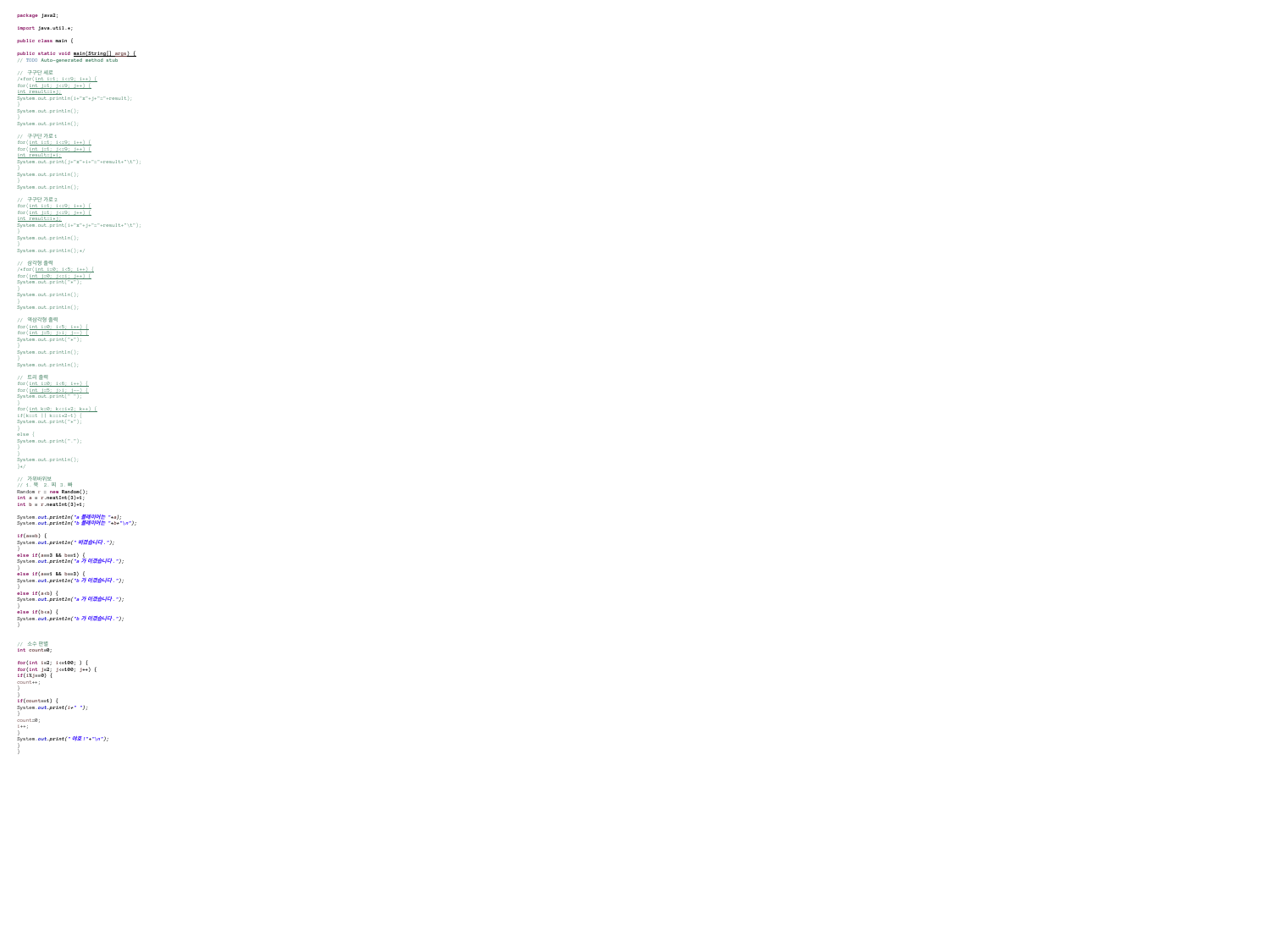

package java2;

import java.util.*;

public class main {

public static void main(String[] args) {
// TODO Auto-generated method stub

// 구구단 세로
/*for(int i=1; i<=9; i++) {
for(int j=1; j<=9; j++) {
int result=i*j;
System.out.println(i+"x"+j+"="+result);
}
System.out.println();
}
System.out.println();

// 구구단 가로1
for(int i=1; i<=9; i++) {
for(int j=1; j<=9; j++) {
int result=j*i;
System.out.print(j+"x"+i+"="+result+"\t");
}
System.out.println();
}
System.out.println();

// 구구단 가로2
for(int i=1; i<=9; i++) {
for(int j=1; j<=9; j++) {
int result=i*j;
System.out.print(i+"x"+j+"="+result+"\t");
}
System.out.println();
}
System.out.println();*/

// 삼각형 출력
/*for(int i=0; i<5; i++) {
for(int j=0; j<=i; j++) {
System.out.print("*");
}
System.out.println();
}
System.out.println();

// 역삼각형 출력
for(int i=0; i<5; i++) {
for(int j=5; j>i; j--) {
System.out.print("*");
}
System.out.println();
}
System.out.println();

// 트리 출력
for(int i=0; i<6; i++) {
for(int j=5; j>i; j--) {
System.out.print(" ");
}
for(int k=0; k<=i*2; k++) {
if(k==1 || k==i*2-1) {
System.out.print("*");
}
else {
System.out.print(".");
}
}
System.out.println();
}*/

// 가위바위보
// 1.묵   2.찌  3.빠
Random r = new Random();
int a = r.nextInt(3)+1;
int b = r.nextInt(3)+1;

System.out.println("a플레이어는 "+a);
System.out.println("b플레이어는 "+b+"\n");

if(a==b) {
System.out.println("비겼습니다.");
}
else if(a==3 && b==1) {
System.out.println("a가 이겼습니다.");
}
else if(a==1 && b==3) {
System.out.println("b가 이겼습니다.");
}
else if(a<b) {
System.out.println("a가 이겼습니다.");
}
else if(b<a) {
System.out.println("b가 이겼습니다.");
}

// 소수 판별
int count=0;

for(int i=2; i<=100; ) {
for(int j=2; j<=100; j++) {
if(i%j==0) {
count++;
}
}
if(count==1) {
System.out.print(i+" ");
}
count=0;
i++;
}
System.out.print("야호!"+"\n");
}
}